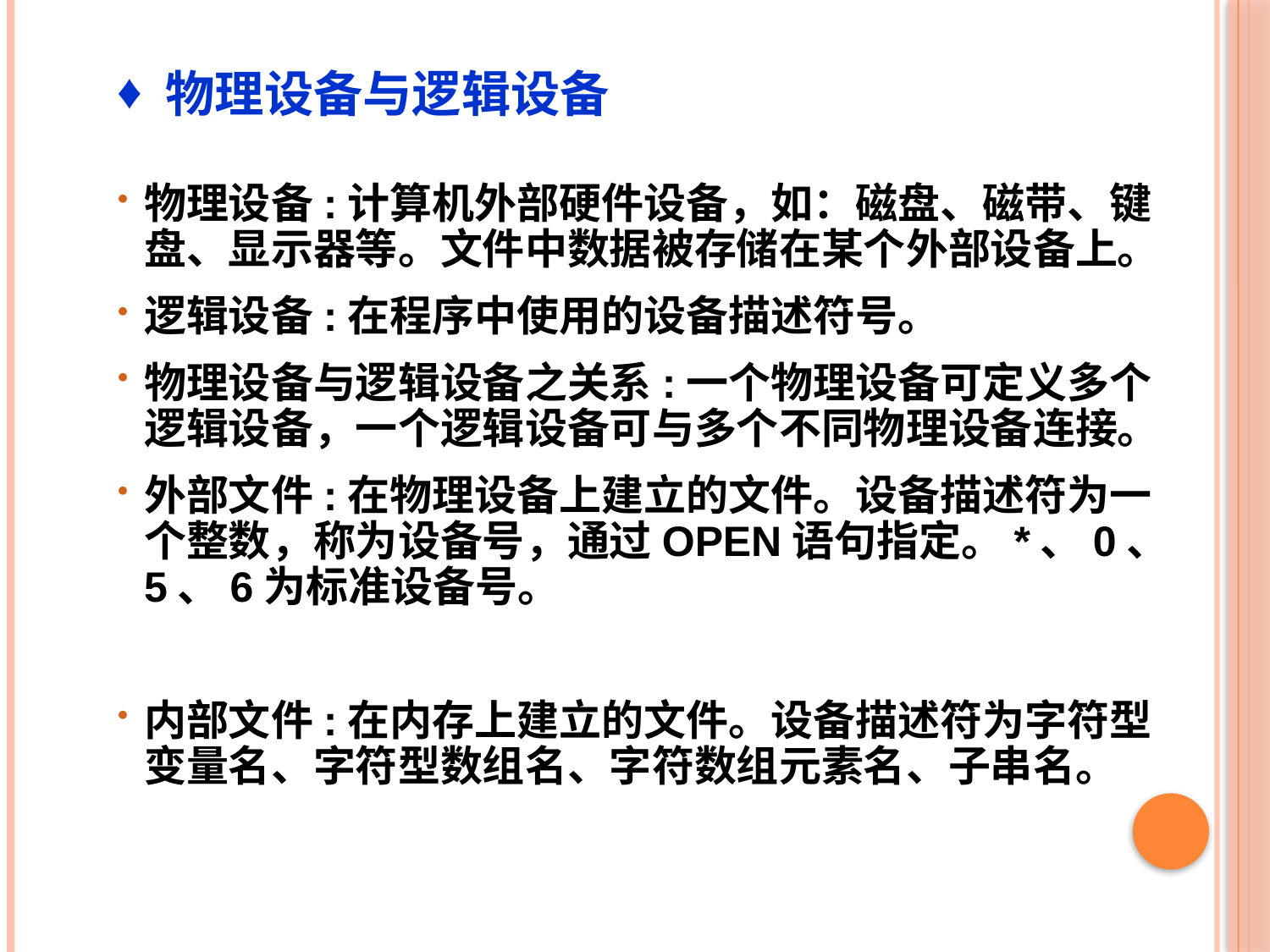

物理设备与逻辑设备
物理设备:计算机外部硬件设备，如：磁盘、磁带、键盘、显示器等。文件中数据被存储在某个外部设备上。
逻辑设备:在程序中使用的设备描述符号。
物理设备与逻辑设备之关系:一个物理设备可定义多个逻辑设备，一个逻辑设备可与多个不同物理设备连接。
外部文件:在物理设备上建立的文件。设备描述符为一个整数，称为设备号，通过OPEN语句指定。*、0、5、6为标准设备号。

内部文件:在内存上建立的文件。设备描述符为字符型变量名、字符型数组名、字符数组元素名、子串名。